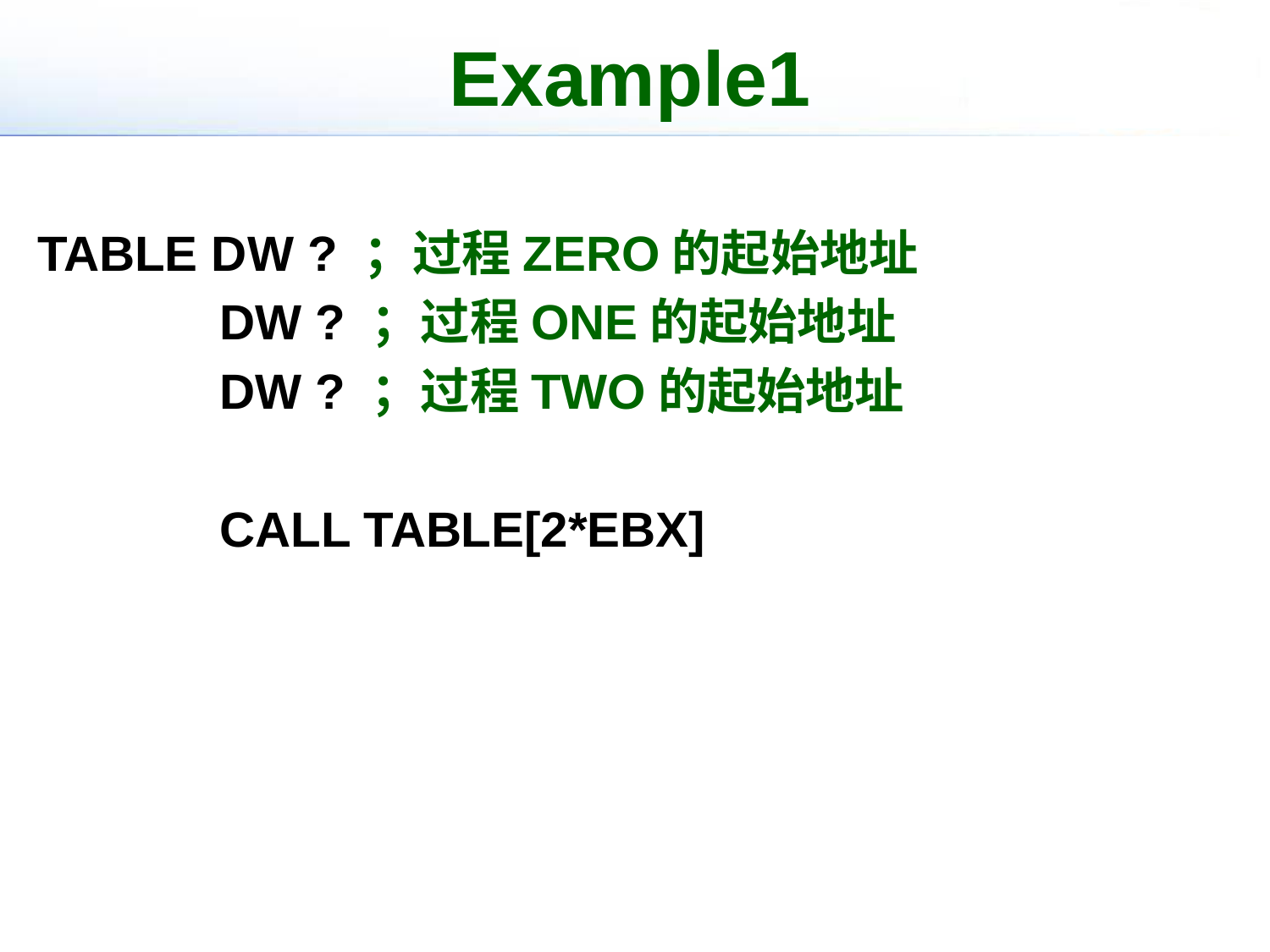

# Example1

TABLE DW ? ；过程ZERO的起始地址
	    DW ? ；过程ONE的起始地址
	    DW ? ；过程TWO的起始地址

	    CALL TABLE[2*EBX]